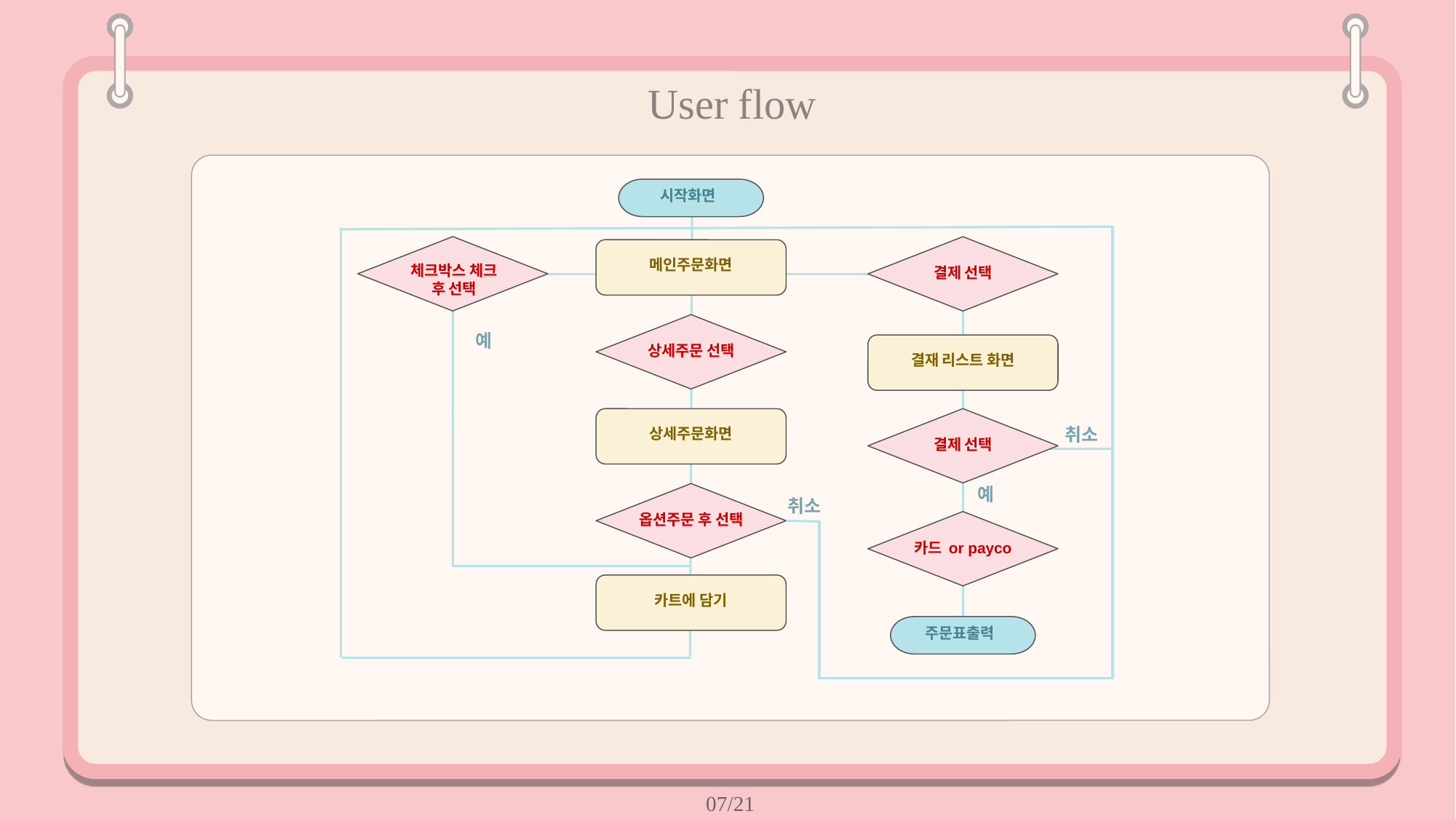

User flow

시작화면

체크박스 체크
후 선택

결제 선택

메인주문화면

상세주문 선택
예

결재 리스트 화면

결제 선택

취소
상세주문화면
예

옵션주문 후 선택
취소

카드 or payco

카트에 담기
주문표출력

07/21